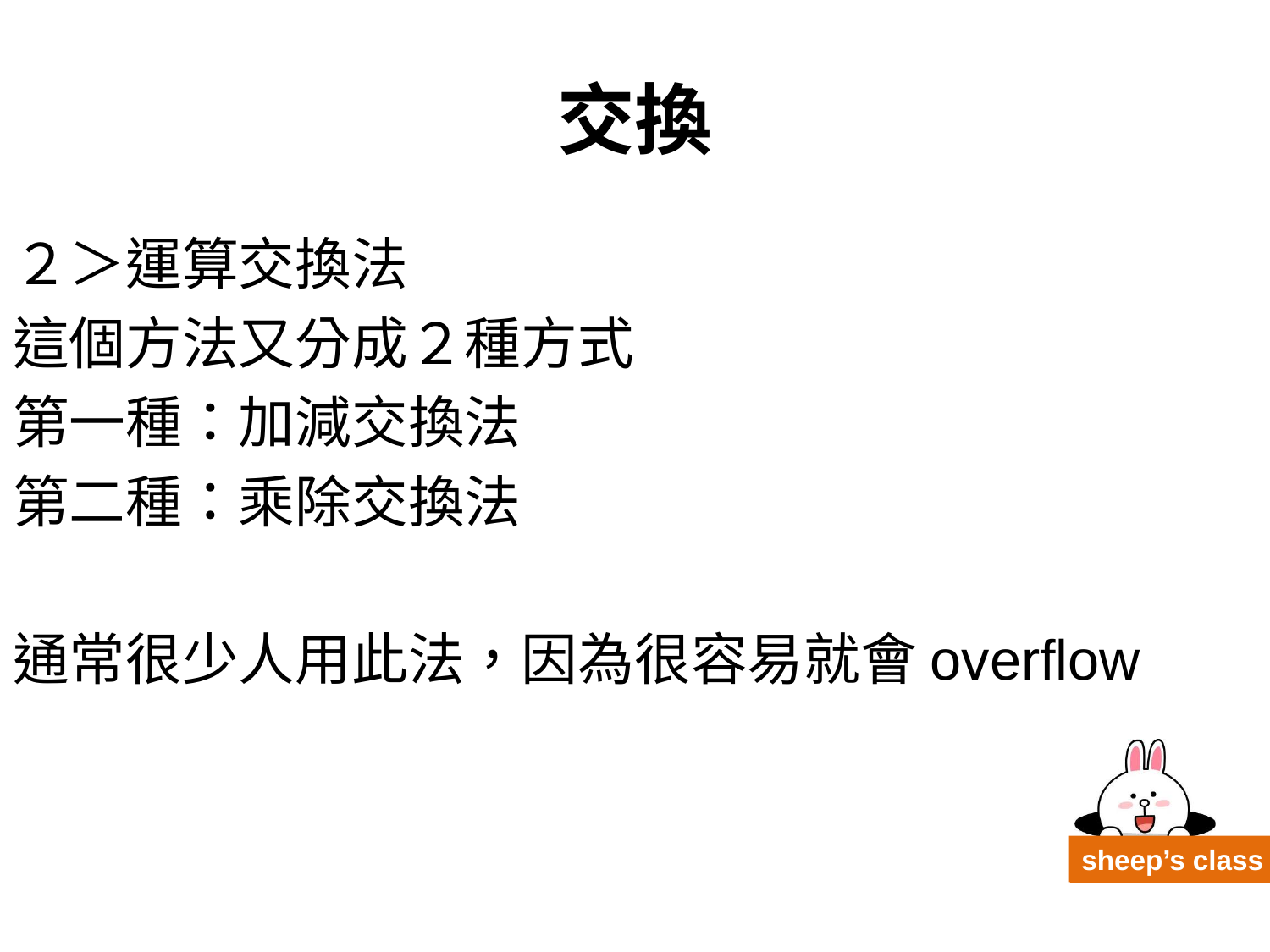

# 交換
２＞運算交換法
這個方法又分成２種方式
第一種：加減交換法
第二種：乘除交換法

通常很少人用此法，因為很容易就會overflow